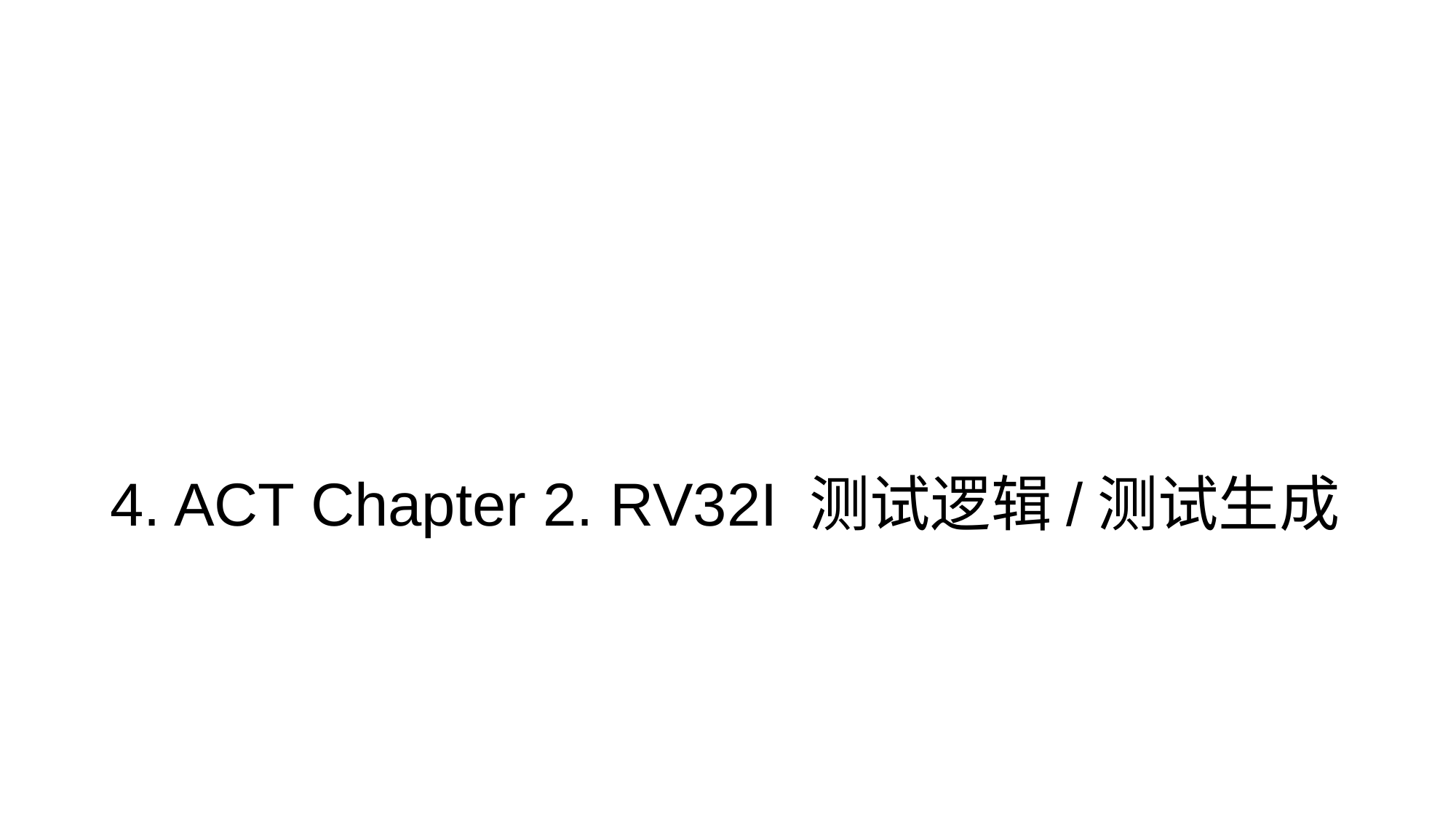

# 4. ACT Chapter 2. RV32I 测试逻辑/测试生成